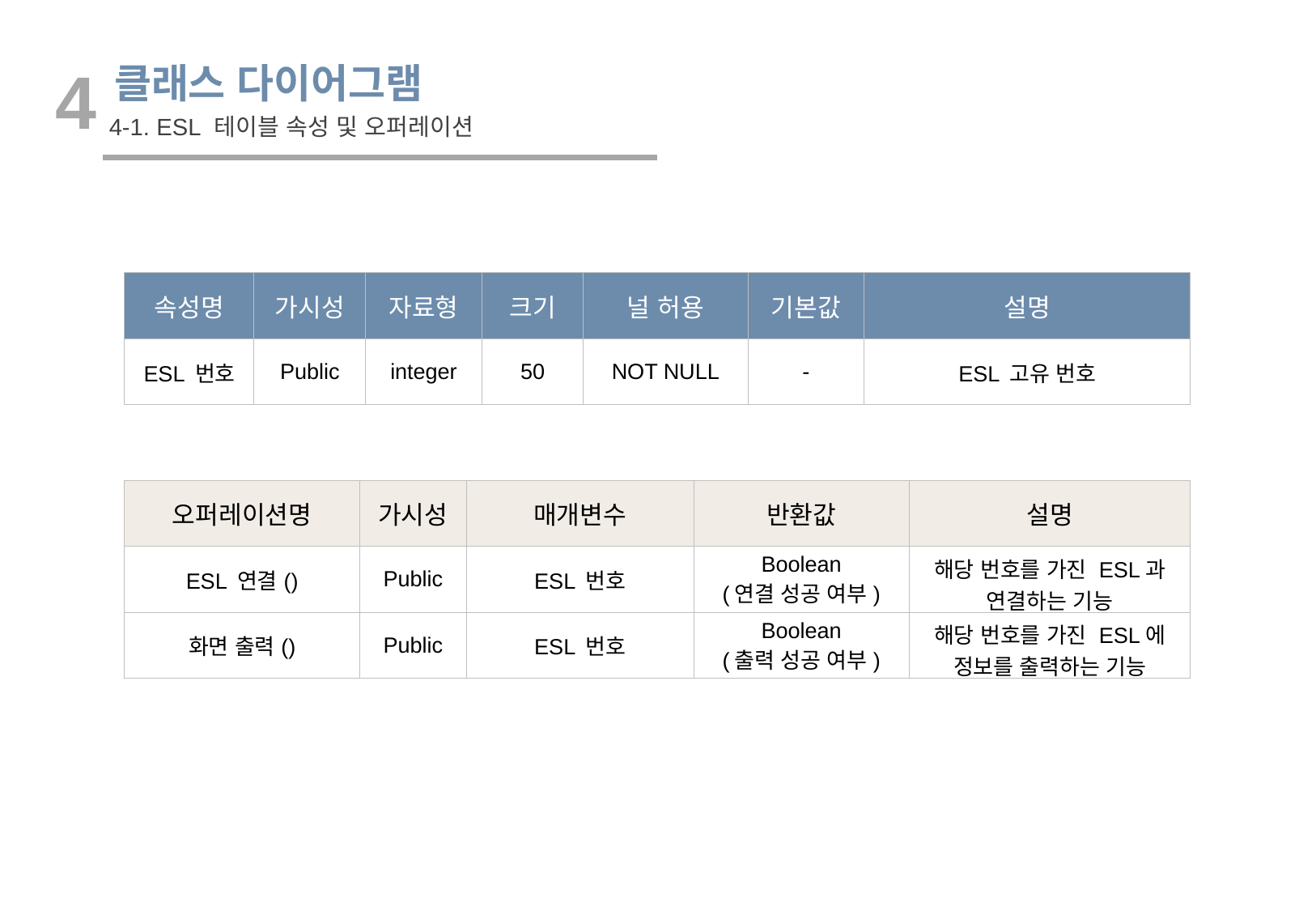

4
클래스 다이어그램
4-1. ESL 테이블 속성 및 오퍼레이션
| 속성명 | 가시성 | 자료형 | 크기 | 널 허용 | 기본값 | 설명 |
| --- | --- | --- | --- | --- | --- | --- |
| ESL 번호 | Public | integer | 50 | NOT NULL | - | ESL 고유 번호 |
| 오퍼레이션명 | 가시성 | 매개변수 | 반환값 | 설명 |
| --- | --- | --- | --- | --- |
| ESL 연결() | Public | ESL 번호 | Boolean (연결 성공 여부) | 해당 번호를 가진 ESL과 연결하는 기능 |
| 화면 출력() | Public | ESL 번호 | Boolean (출력 성공 여부) | 해당 번호를 가진 ESL에 정보를 출력하는 기능 |